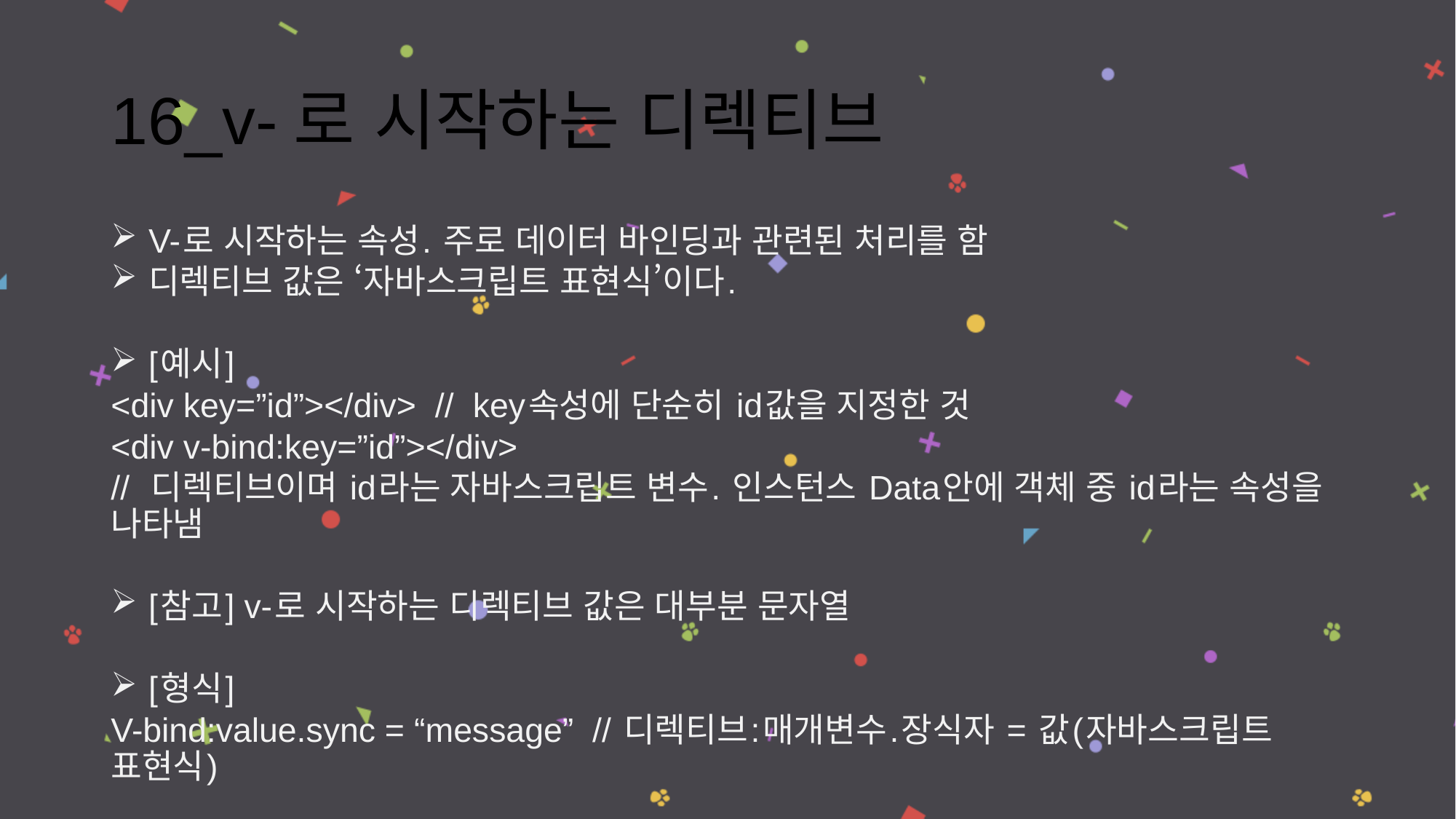

# 16_v-로 시작하는 디렉티브
V-로 시작하는 속성. 주로 데이터 바인딩과 관련된 처리를 함
디렉티브 값은 ‘자바스크립트 표현식’이다.

[예시]
<div key=”id”></div>  //  key속성에 단순히 id값을 지정한 것
<div v-bind:key=”id”></div>
//  디렉티브이며 id라는 자바스크립트 변수. 인스턴스 Data안에 객체 중 id라는 속성을 나타냄

[참고] v-로 시작하는 디렉티브 값은 대부분 문자열

[형식]
V-bind:value.sync = “message”  // 디렉티브:매개변수.장식자 = 값(자바스크립트 표현식)